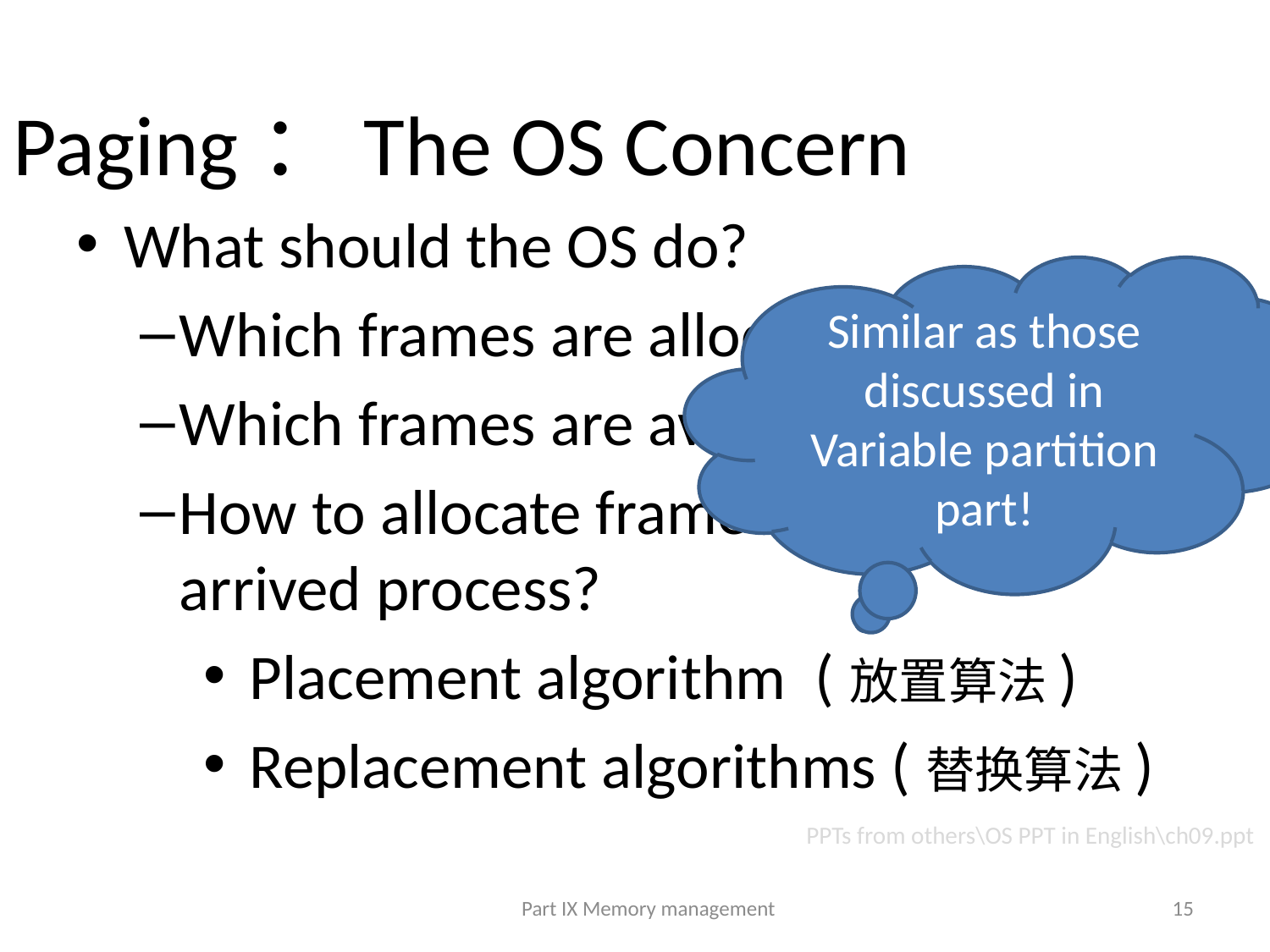

# Paging：The OS Concern
What should the OS do?
Which frames are allocated?
Which frames are available?
How to allocate frames for a newly arrived process?
 Placement algorithm  (放置算法)
 Replacement algorithms (替换算法)
Similar as those discussed in Variable partition part!
PPTs from others\OS PPT in English\ch09.ppt
Part IX Memory management
15